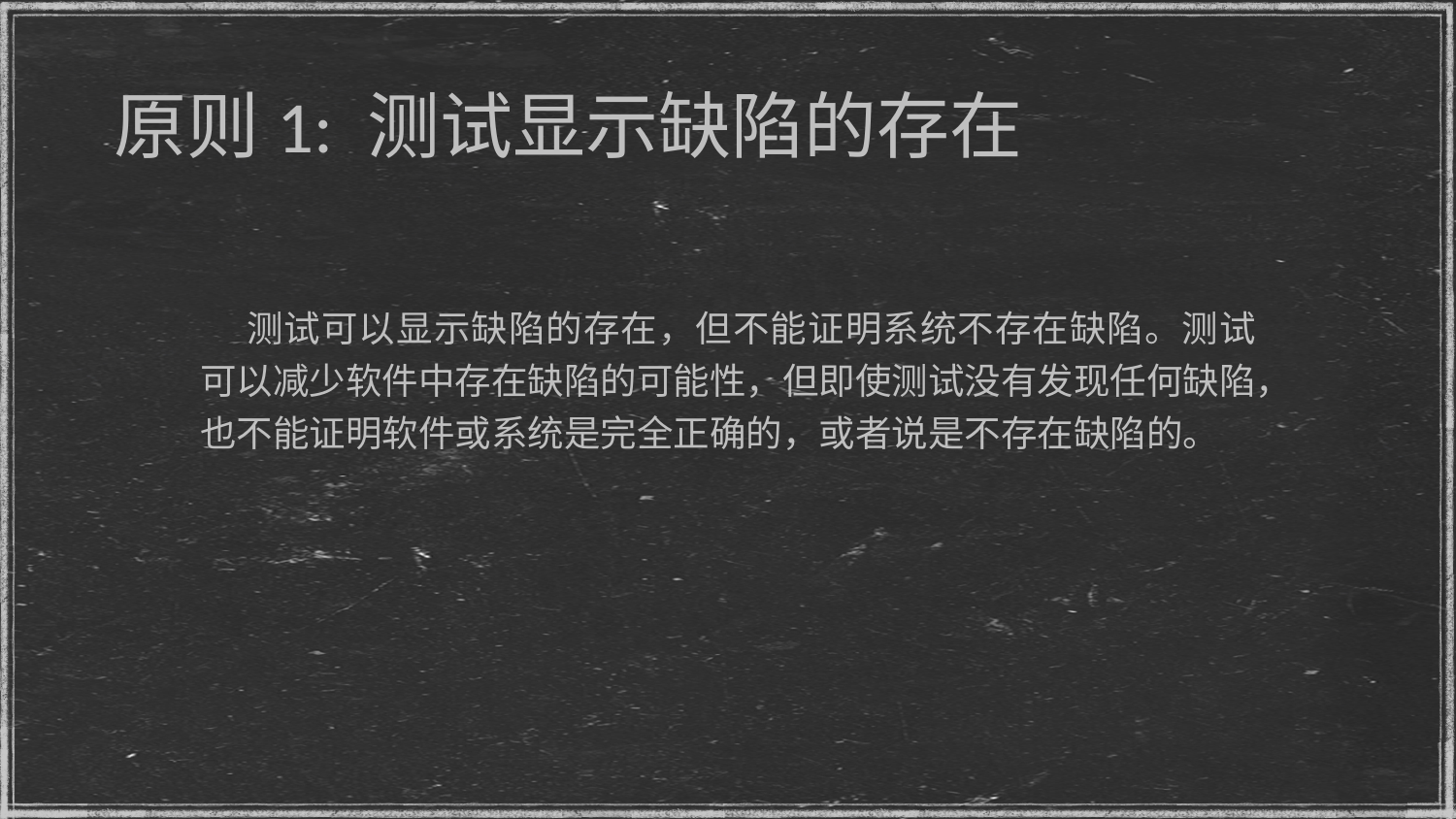

原则1: 测试显示缺陷的存在

    测试可以显示缺陷的存在，但不能证明系统不存在缺陷。测试可以减少软件中存在缺陷的可能性，但即使测试没有发现任何缺陷，也不能证明软件或系统是完全正确的，或者说是不存在缺陷的。